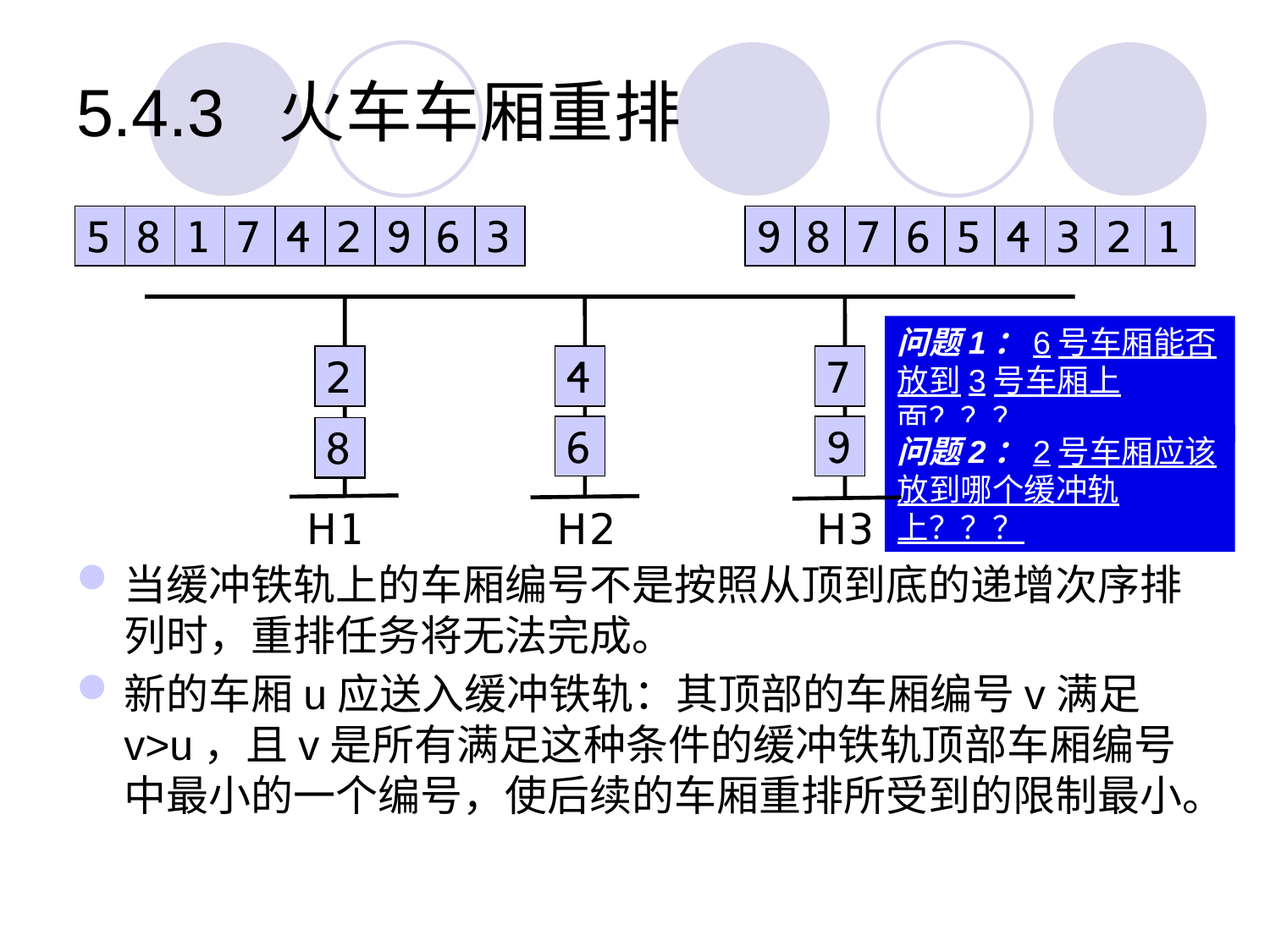

# 5.4.3  火车车厢重排
5
8
1
7
4
2
9
6
3
9
8
7
6
5
4
3
2
1

H1
H2
H3
问题1：6号车厢能否放到3号车厢上面？？？
2
4
7
6
9
8
3
问题2：2号车厢应该放到哪个缓冲轨上？？？

当缓冲铁轨上的车厢编号不是按照从顶到底的递增次序排列时，重排任务将无法完成。
新的车厢u应送入缓冲铁轨：其顶部的车厢编号v满足v>u，且v是所有满足这种条件的缓冲铁轨顶部车厢编号中最小的一个编号，使后续的车厢重排所受到的限制最小。

31